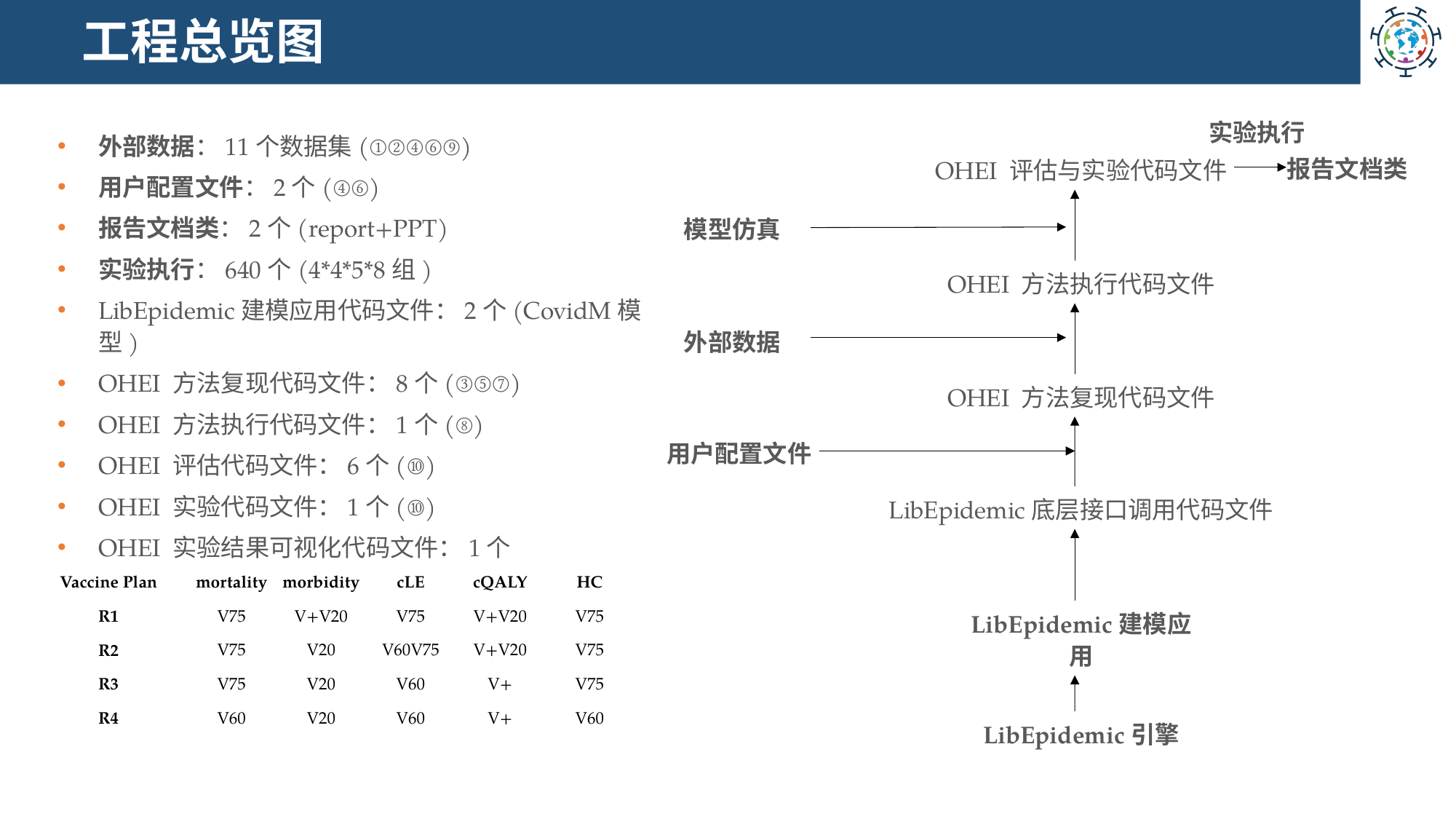

# 工程总览图
实验执行
外部数据：11个数据集(①②④⑥⑨)
用户配置文件：2个(④⑥)
报告文档类：2个(report+PPT)
实验执行：640个(4*4*5*8组)
LibEpidemic建模应用代码文件：2个(CovidM模型)
OHEI 方法复现代码文件：8个(③⑤⑦)
OHEI 方法执行代码文件：1个(⑧)
OHEI 评估代码文件：6个(⑩)
OHEI 实验代码文件：1个(⑩)
OHEI 实验结果可视化代码文件：1个
报告文档类
OHEI 评估与实验代码文件
模型仿真
OHEI 方法执行代码文件
外部数据
OHEI 方法复现代码文件
用户配置文件
LibEpidemic底层接口调用代码文件
| Vaccine Plan | mortality | morbidity | cLE | cQALY | HC |
| --- | --- | --- | --- | --- | --- |
| R1 | V75 | V+V20 | V75 | V+V20 | V75 |
| R2 | V75 | V20 | V60V75 | V+V20 | V75 |
| R3 | V75 | V20 | V60 | V+ | V75 |
| R4 | V60 | V20 | V60 | V+ | V60 |
LibEpidemic建模应用
LibEpidemic引擎